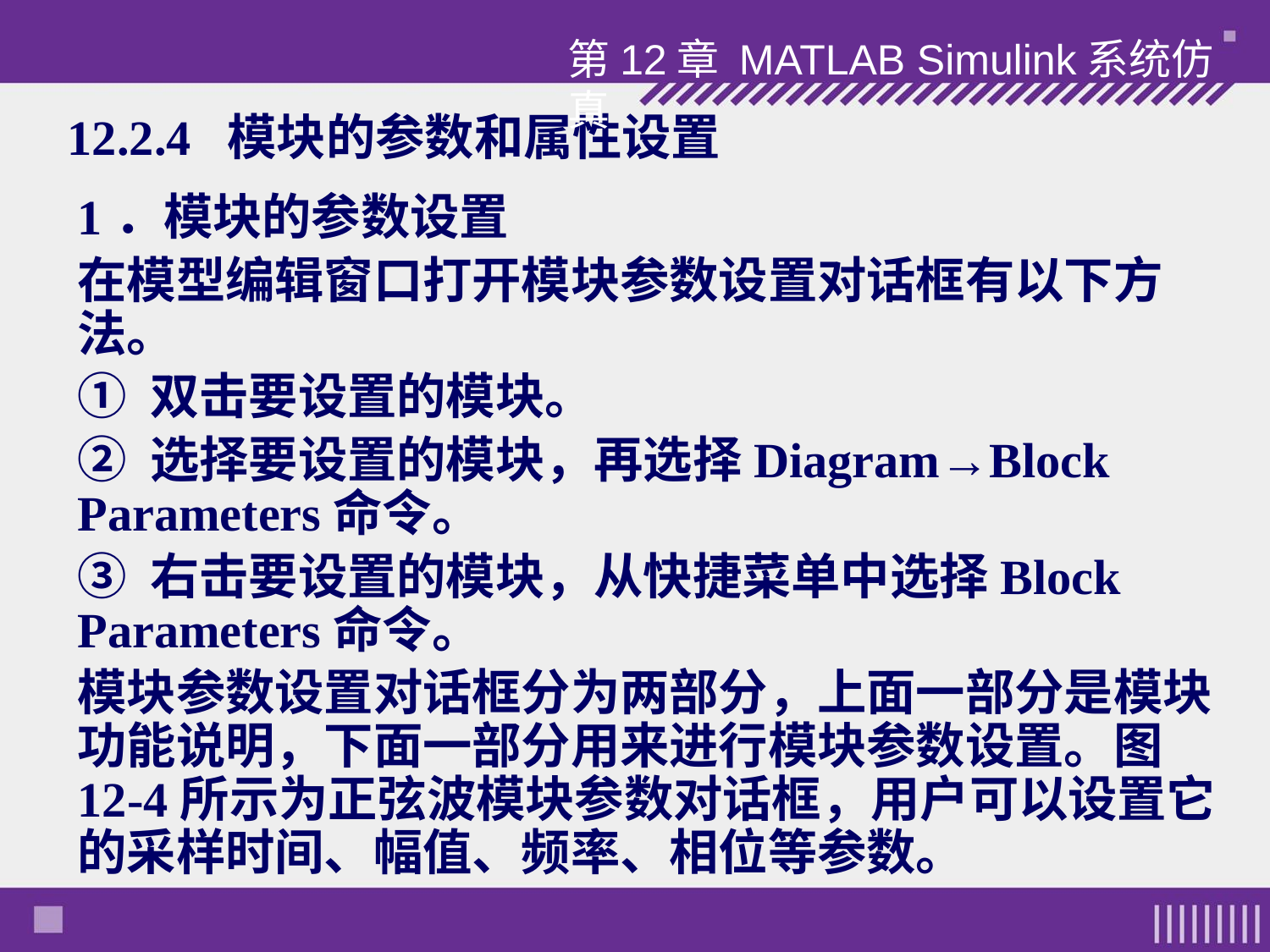

第12章 MATLAB Simulink系统仿真
# 12.2.4  模块的参数和属性设置
1．模块的参数设置
在模型编辑窗口打开模块参数设置对话框有以下方法。
① 双击要设置的模块。
② 选择要设置的模块，再选择Diagram→Block Parameters命令。
③ 右击要设置的模块，从快捷菜单中选择Block Parameters命令。
模块参数设置对话框分为两部分，上面一部分是模块功能说明，下面一部分用来进行模块参数设置。图12-4所示为正弦波模块参数对话框，用户可以设置它的采样时间、幅值、频率、相位等参数。